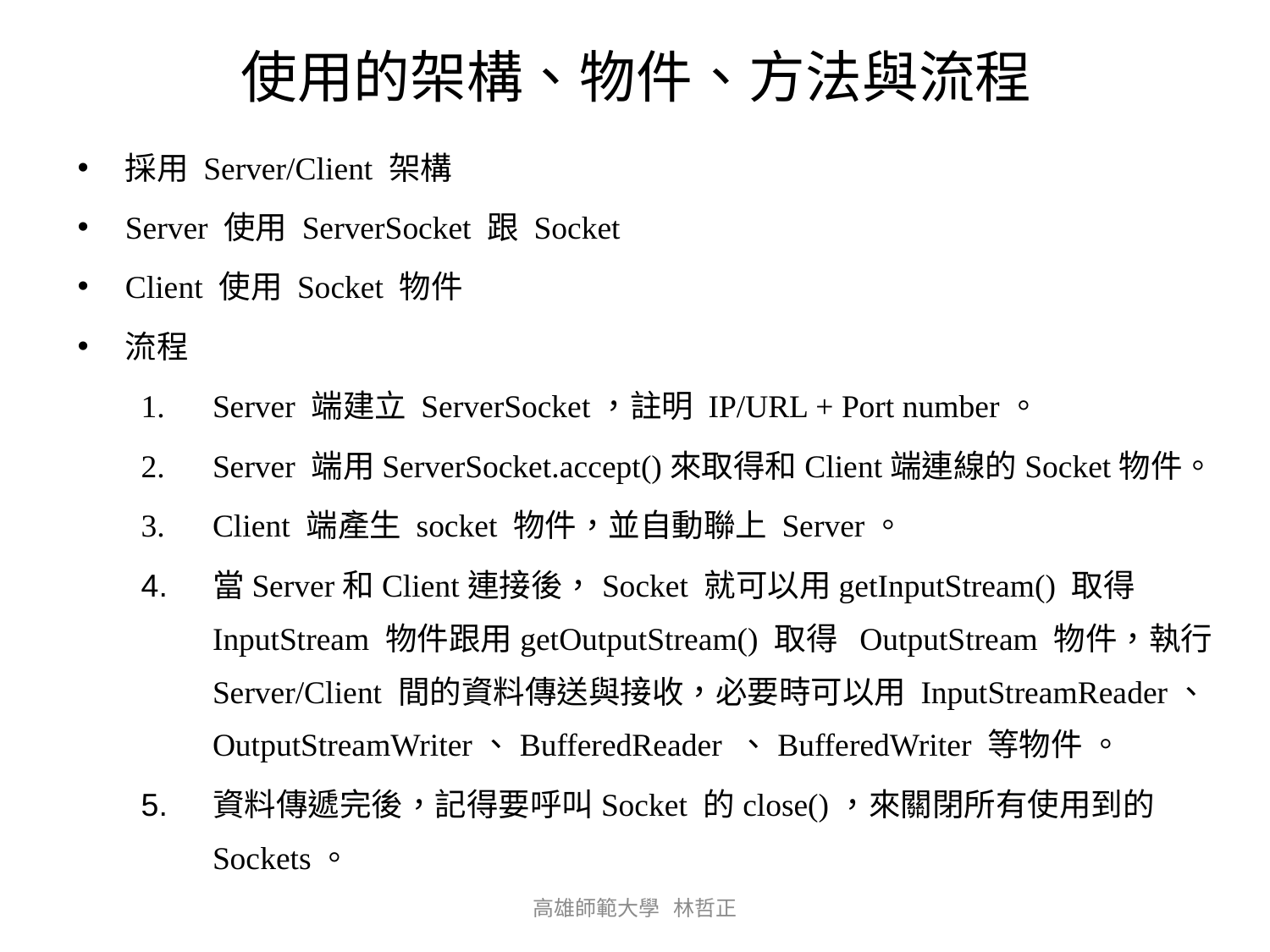

# 使用的架構、物件、方法與流程
採用 Server/Client 架構
Server 使用 ServerSocket 跟 Socket
Client 使用 Socket 物件
流程
Server 端建立 ServerSocket，註明 IP/URL + Port number。
Server 端用ServerSocket.accept()來取得和Client端連線的Socket物件。
Client 端產生 socket 物件，並自動聯上 Server。
當Server和Client連接後，Socket 就可以用getInputStream() 取得 InputStream 物件跟用getOutputStream() 取得  OutputStream 物件，執行 Server/Client 間的資料傳送與接收，必要時可以用 InputStreamReader、OutputStreamWriter、BufferedReader 、BufferedWriter 等物件 。
資料傳遞完後，記得要呼叫Socket 的close()，來關閉所有使用到的Sockets。
高雄師範大學  林哲正